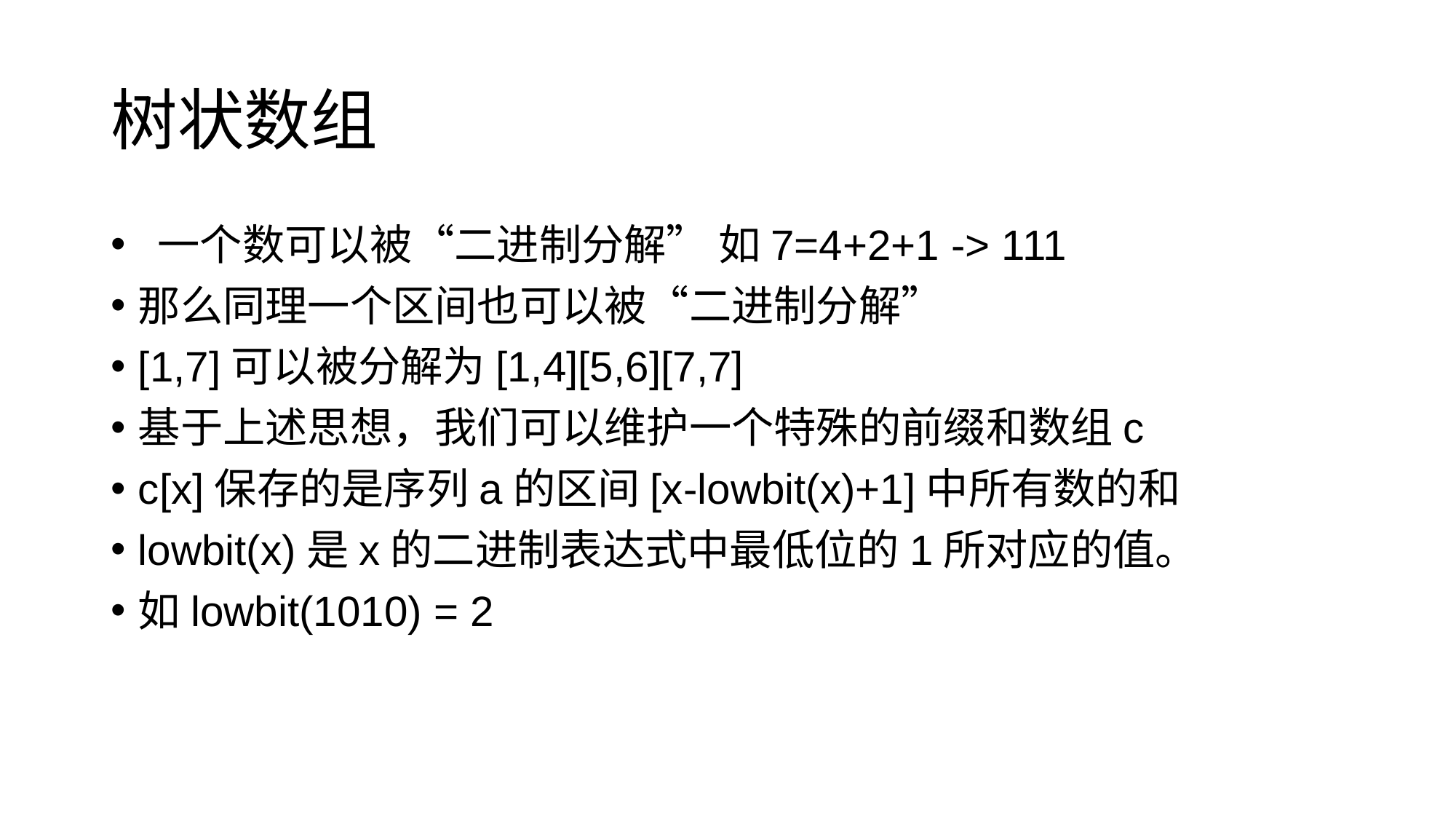

# 树状数组
 一个数可以被“二进制分解” 如7=4+2+1 -> 111
那么同理一个区间也可以被“二进制分解”
[1,7]可以被分解为[1,4][5,6][7,7]
基于上述思想，我们可以维护一个特殊的前缀和数组c
c[x]保存的是序列a的区间[x-lowbit(x)+1]中所有数的和
lowbit(x)是x的二进制表达式中最低位的1所对应的值。
如lowbit(1010) = 2